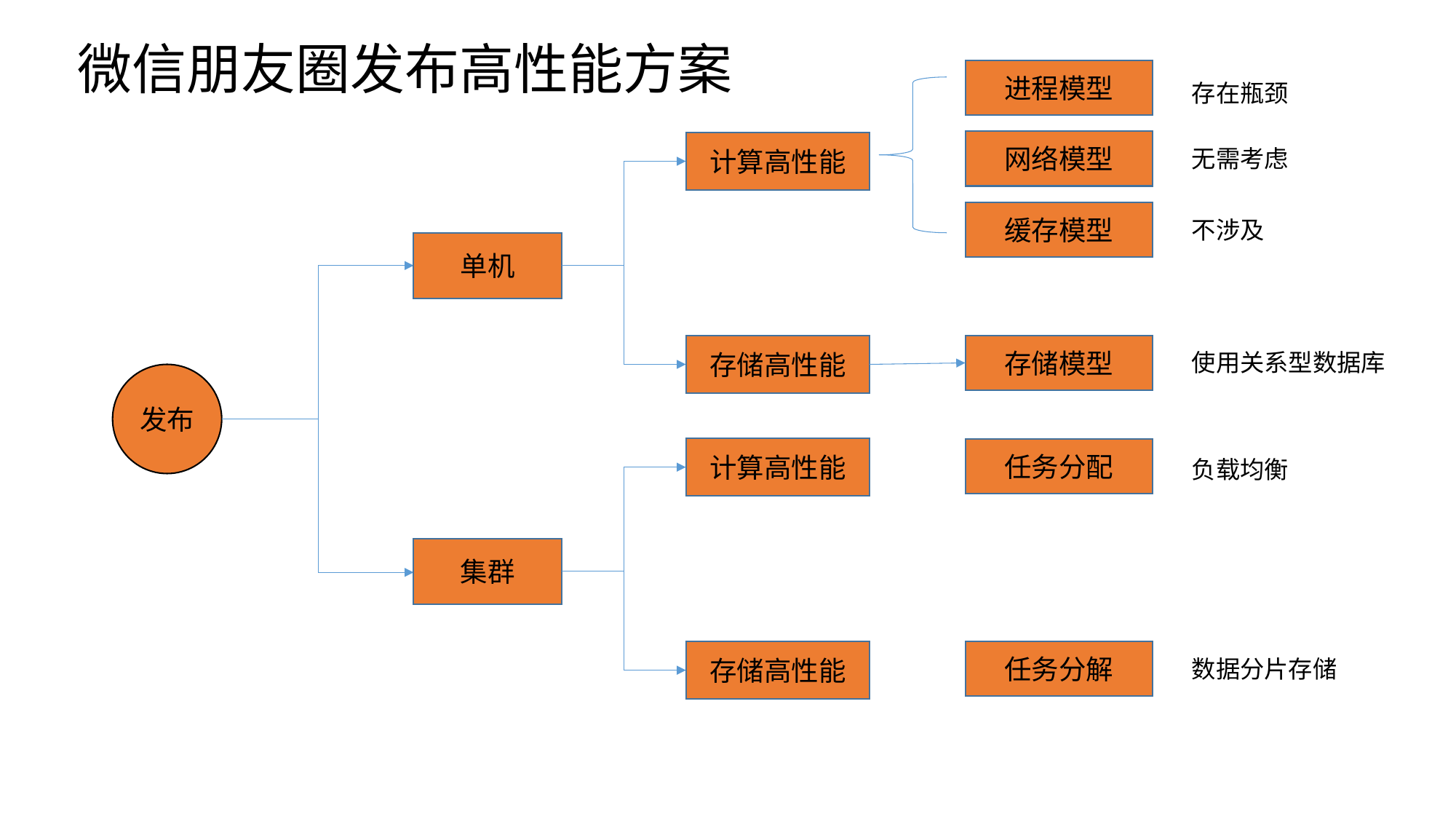

# 微信朋友圈发布高性能方案
进程模型
存在瓶颈

网络模型
计算高性能
无需考虑
缓存模型
不涉及
单机
存储高性能
存储模型
使用关系型数据库
发布
计算高性能
任务分配
负载均衡
集群
存储高性能
任务分解
数据分片存储